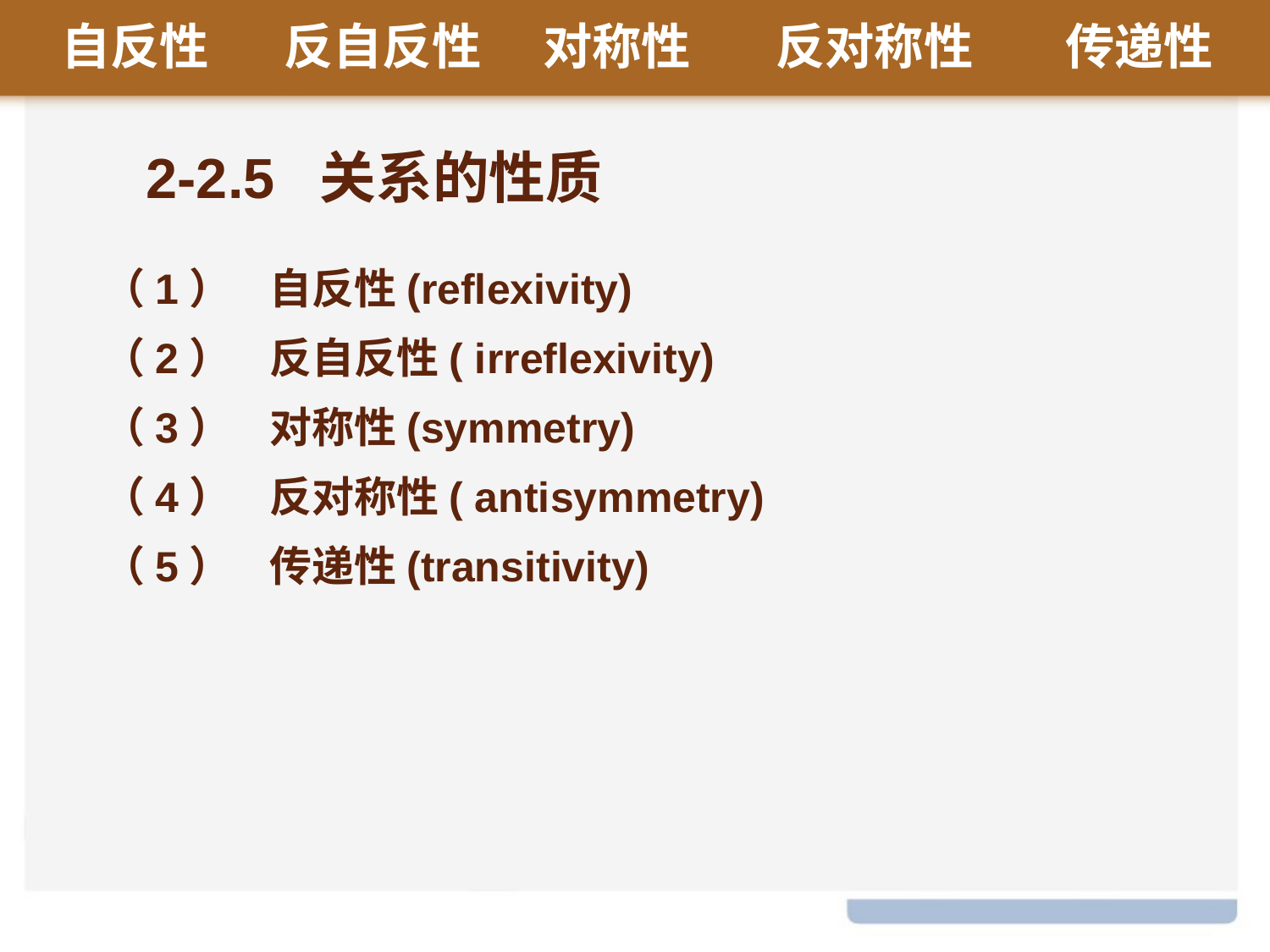

自反性
反自反性
对称性
反对称性
传递性
2-2.5  关系的性质
（1）    自反性(reflexivity)
（2）    反自反性( irreflexivity)
（3）    对称性(symmetry)
（4）    反对称性( antisymmetry)
（5）    传递性(transitivity)